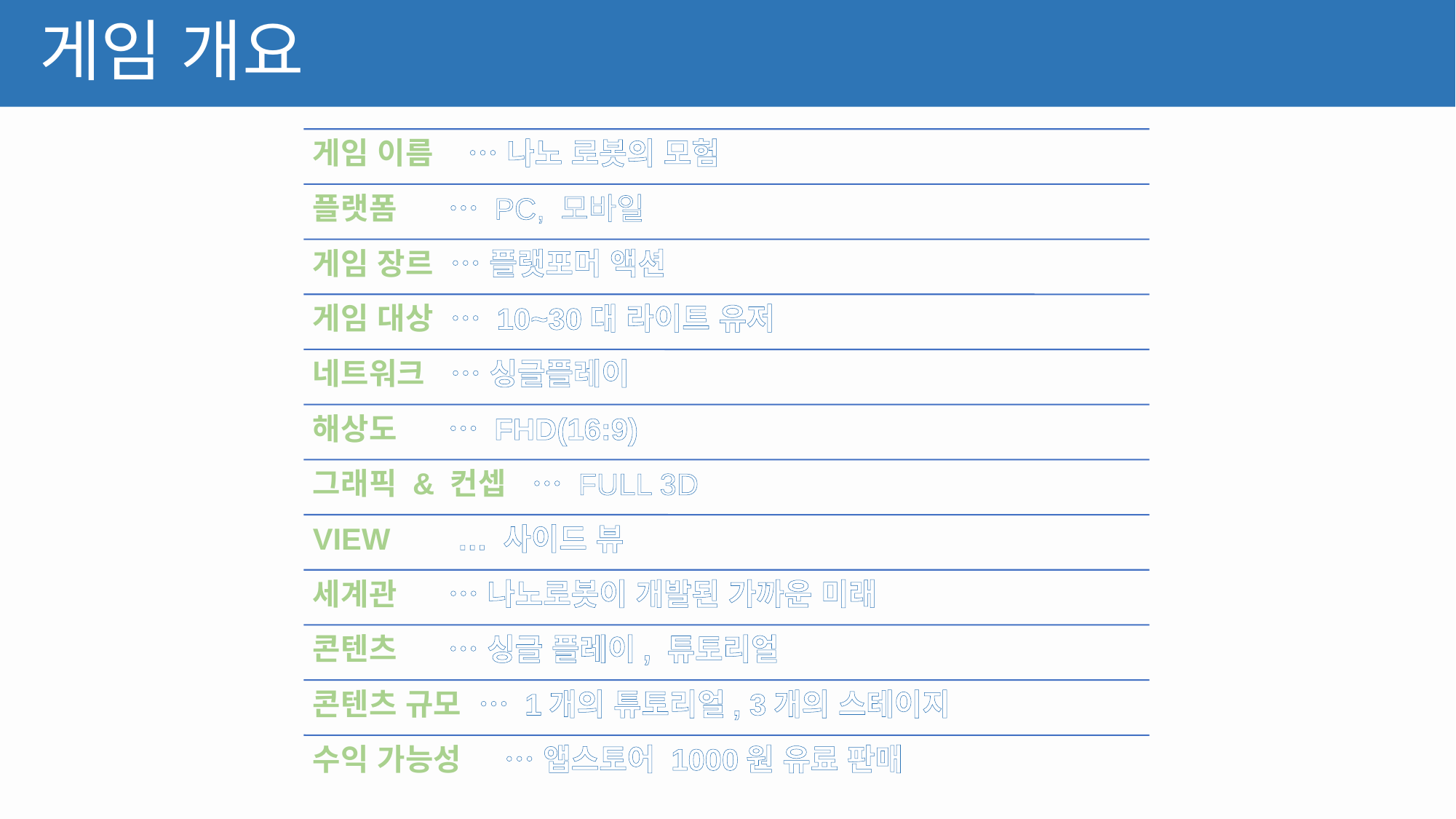

# 게임 개요
게임 이름    … 나노 로봇의 모험
플랫폼      … PC, 모바일
게임 장르  … 플랫포머 액션
게임 대상  … 10~30대 라이트 유저
네트워크   … 싱글플레이
해상도      … FHD(16:9)
그래픽 & 컨셉   … FULL 3D
VIEW        … 사이드 뷰
세계관      … 나노로봇이 개발된 가까운 미래
콘텐츠      … 싱글 플레이, 튜토리얼
콘텐츠 규모  … 1개의 튜토리얼, 3개의 스테이지
수익 가능성     … 앱스토어 1000원 유료 판매